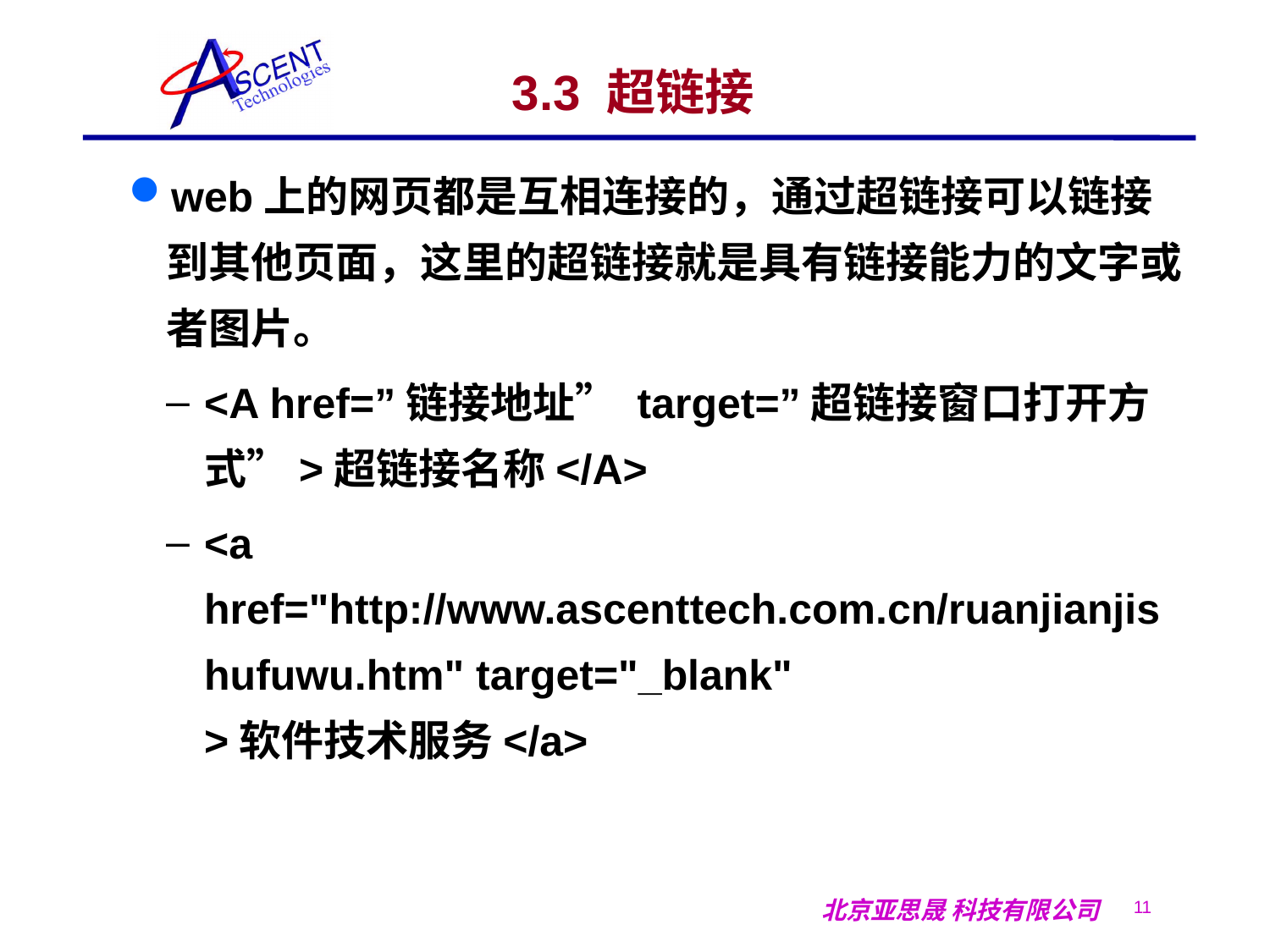

# 3.3 超链接
web上的网页都是互相连接的，通过超链接可以链接到其他页面，这里的超链接就是具有链接能力的文字或者图片。
<A href=”链接地址” target=”超链接窗口打开方式”>超链接名称</A>
<a href="http://www.ascenttech.com.cn/ruanjianjishufuwu.htm" target="_blank" >软件技术服务</a>